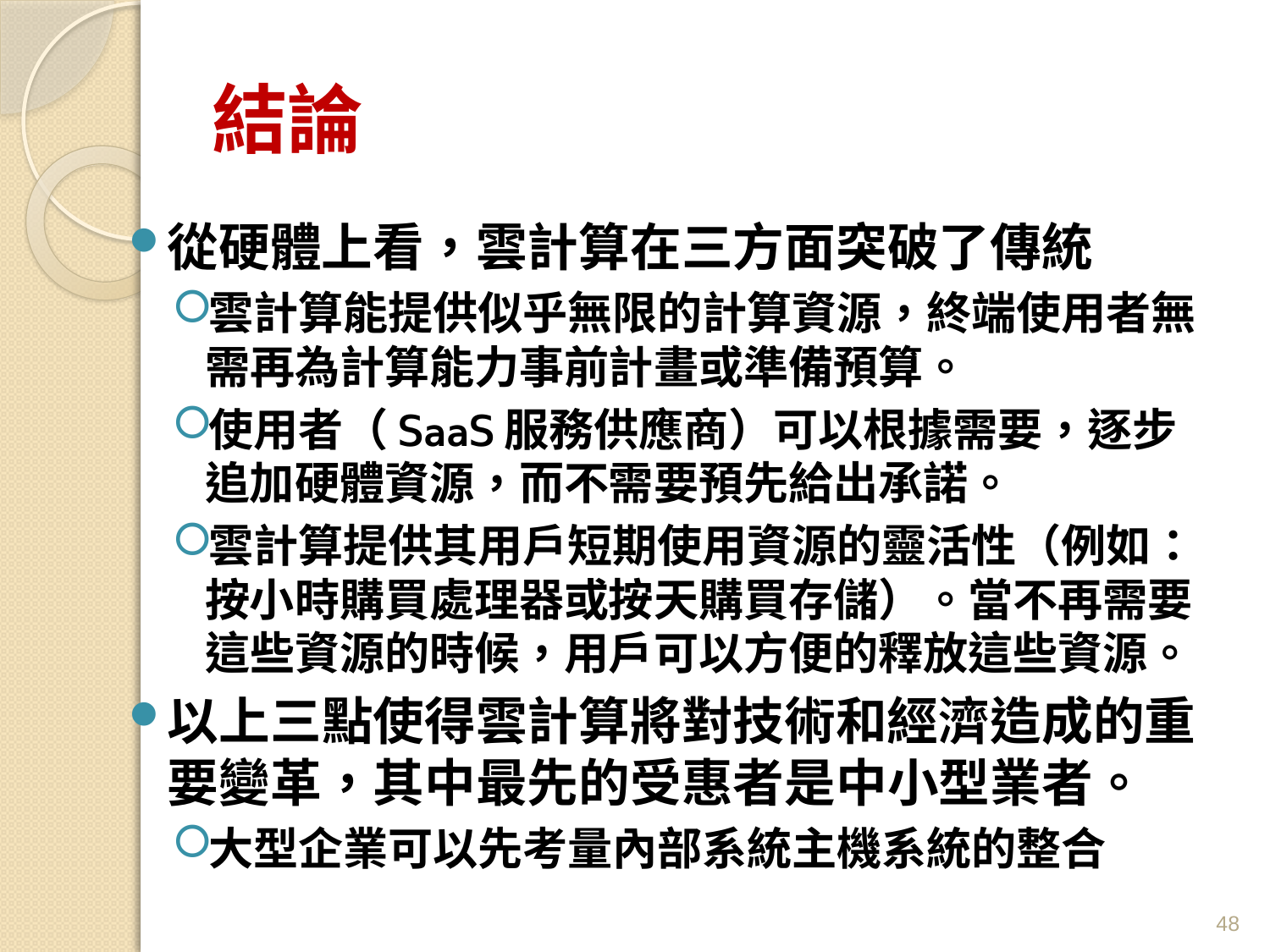

# 結論
從硬體上看，雲計算在三方面突破了傳統
雲計算能提供似乎無限的計算資源，終端使用者無需再為計算能力事前計畫或準備預算。
使用者（SaaS服務供應商）可以根據需要，逐步追加硬體資源，而不需要預先給出承諾。
雲計算提供其用戶短期使用資源的靈活性（例如：按小時購買處理器或按天購買存儲）。當不再需要這些資源的時候，用戶可以方便的釋放這些資源。
以上三點使得雲計算將對技術和經濟造成的重要變革，其中最先的受惠者是中小型業者。
大型企業可以先考量內部系統主機系統的整合

48